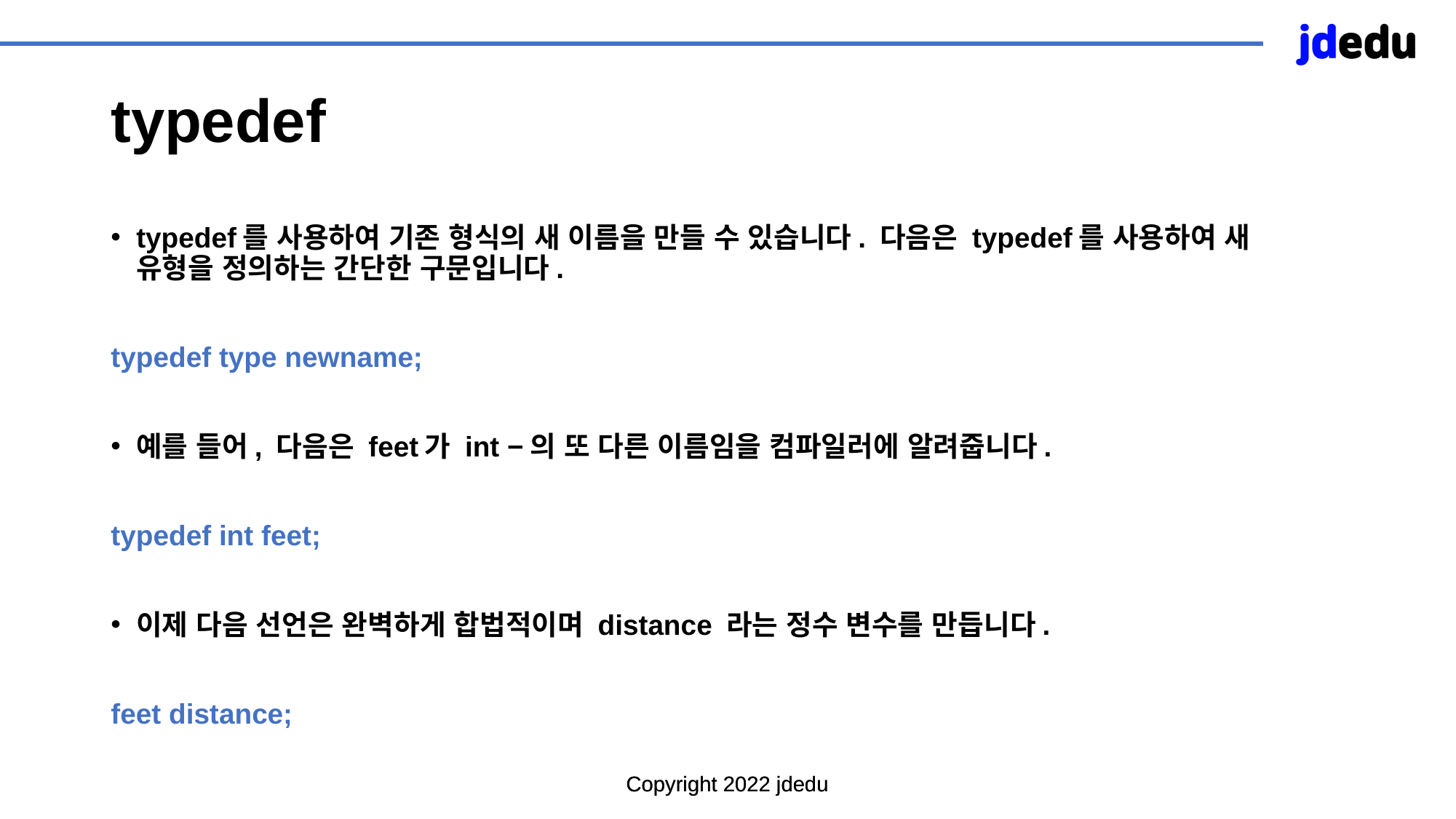

# typedef
typedef를 사용하여 기존 형식의 새 이름을 만들 수 있습니다. 다음은 typedef를 사용하여 새 유형을 정의하는 간단한 구문입니다.

typedef type newname;

예를 들어, 다음은 feet가 int −의 또 다른 이름임을 컴파일러에 알려줍니다.

typedef int feet;

이제 다음 선언은 완벽하게 합법적이며 distance 라는 정수 변수를 만듭니다.

feet distance;